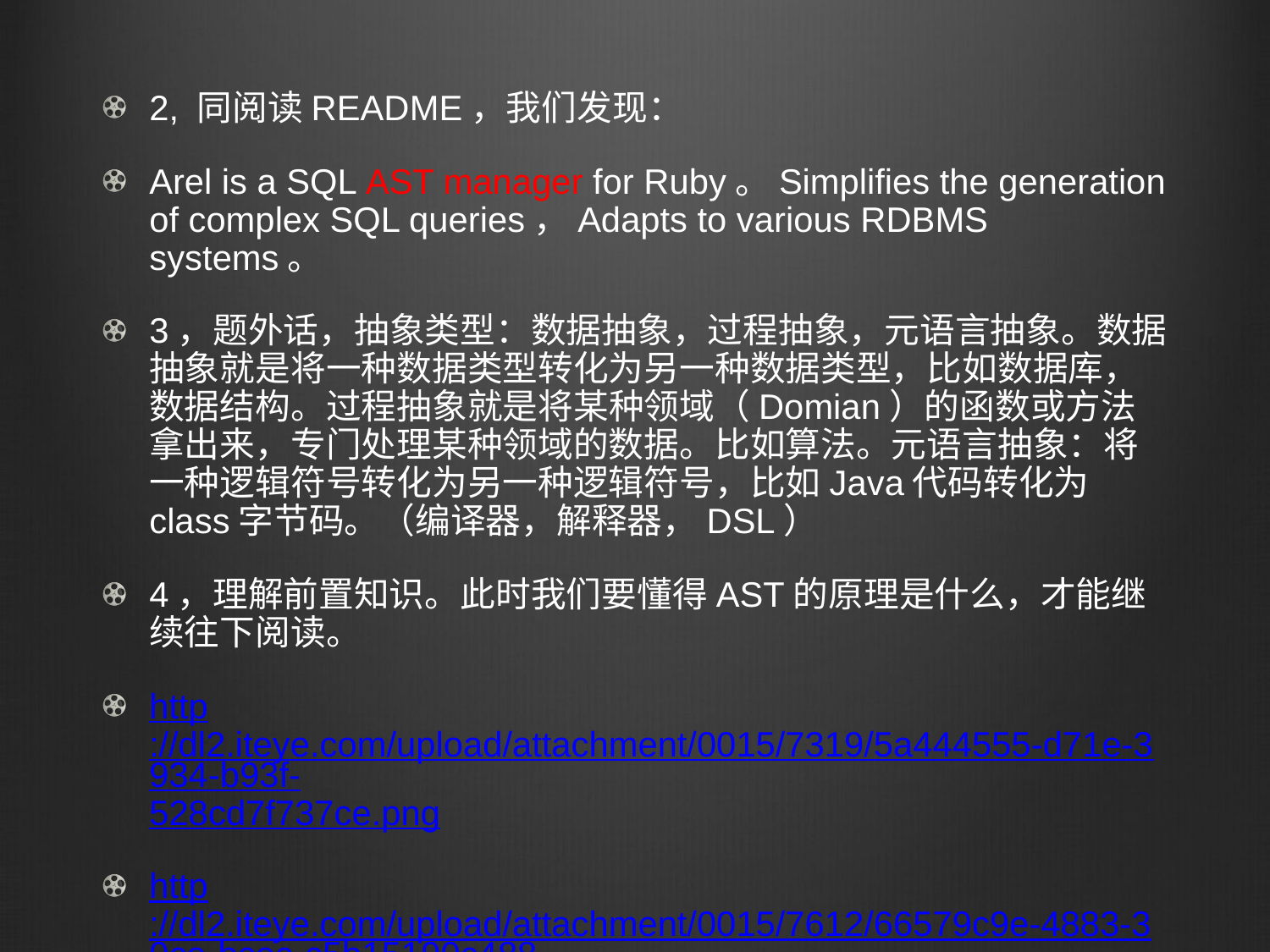

2, 同阅读README，我们发现：
Arel is a SQL AST manager for Ruby。Simplifies the generation of complex SQL queries，Adapts to various RDBMS systems。
3，题外话，抽象类型：数据抽象，过程抽象，元语言抽象。数据抽象就是将一种数据类型转化为另一种数据类型，比如数据库，数据结构。过程抽象就是将某种领域（Domian）的函数或方法拿出来，专门处理某种领域的数据。比如算法。元语言抽象：将一种逻辑符号转化为另一种逻辑符号，比如Java代码转化为class字节码。（编译器，解释器，DSL）
4，理解前置知识。此时我们要懂得AST的原理是什么，才能继续往下阅读。
http://dl2.iteye.com/upload/attachment/0015/7319/5a444555-d71e-3934-b93f-528cd7f737ce.png
http://dl2.iteye.com/upload/attachment/0015/7612/66579c9e-4883-30ce-bcec-c5b15190c488.gif